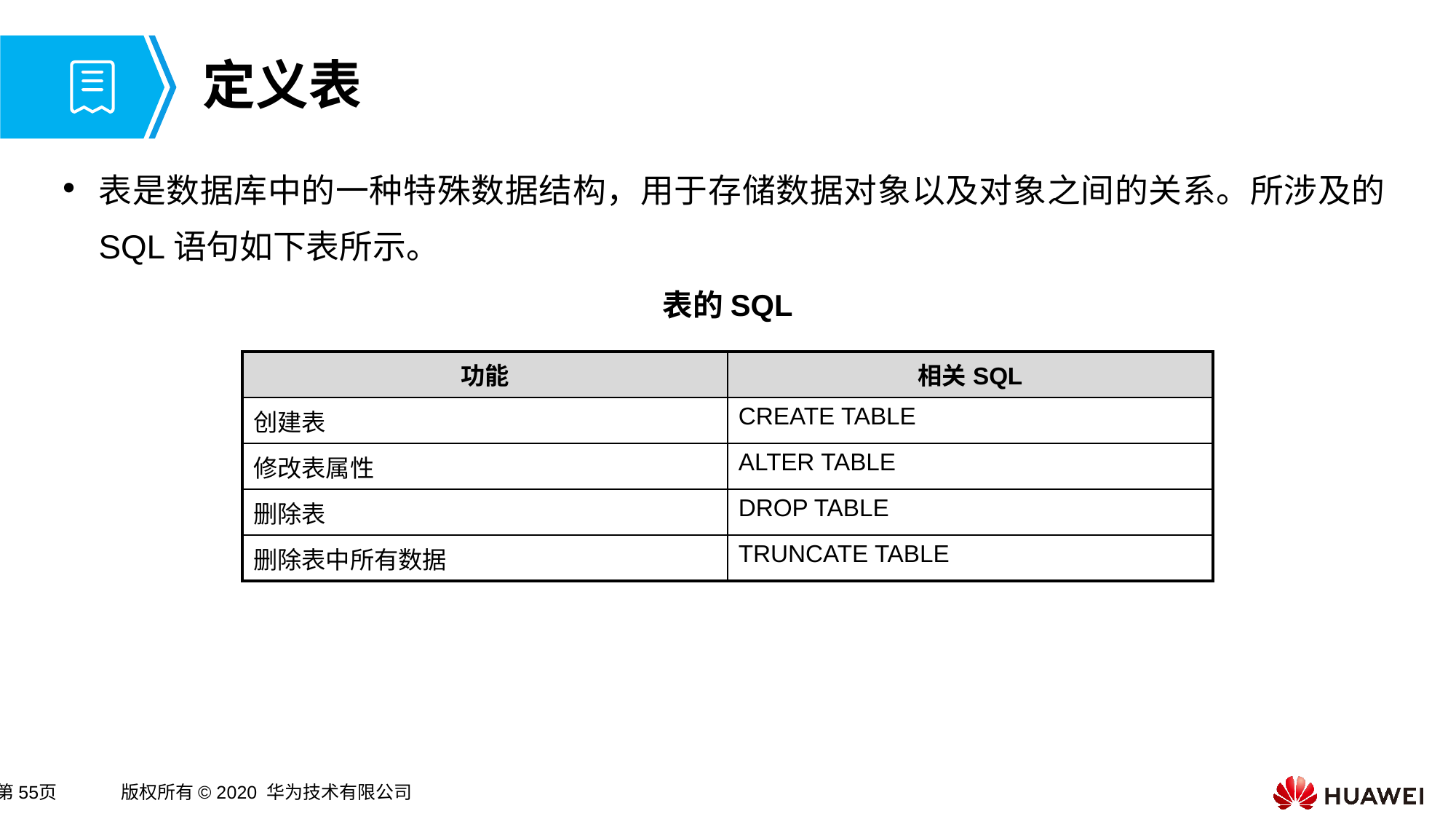

# 定义表
表是数据库中的一种特殊数据结构，用于存储数据对象以及对象之间的关系。所涉及的SQL语句如下表所示。

表的SQL
| 功能 | 相关SQL |
| --- | --- |
| 创建表 | CREATE TABLE |
| 修改表属性 | ALTER TABLE |
| 删除表 | DROP TABLE |
| 删除表中所有数据 | TRUNCATE TABLE |